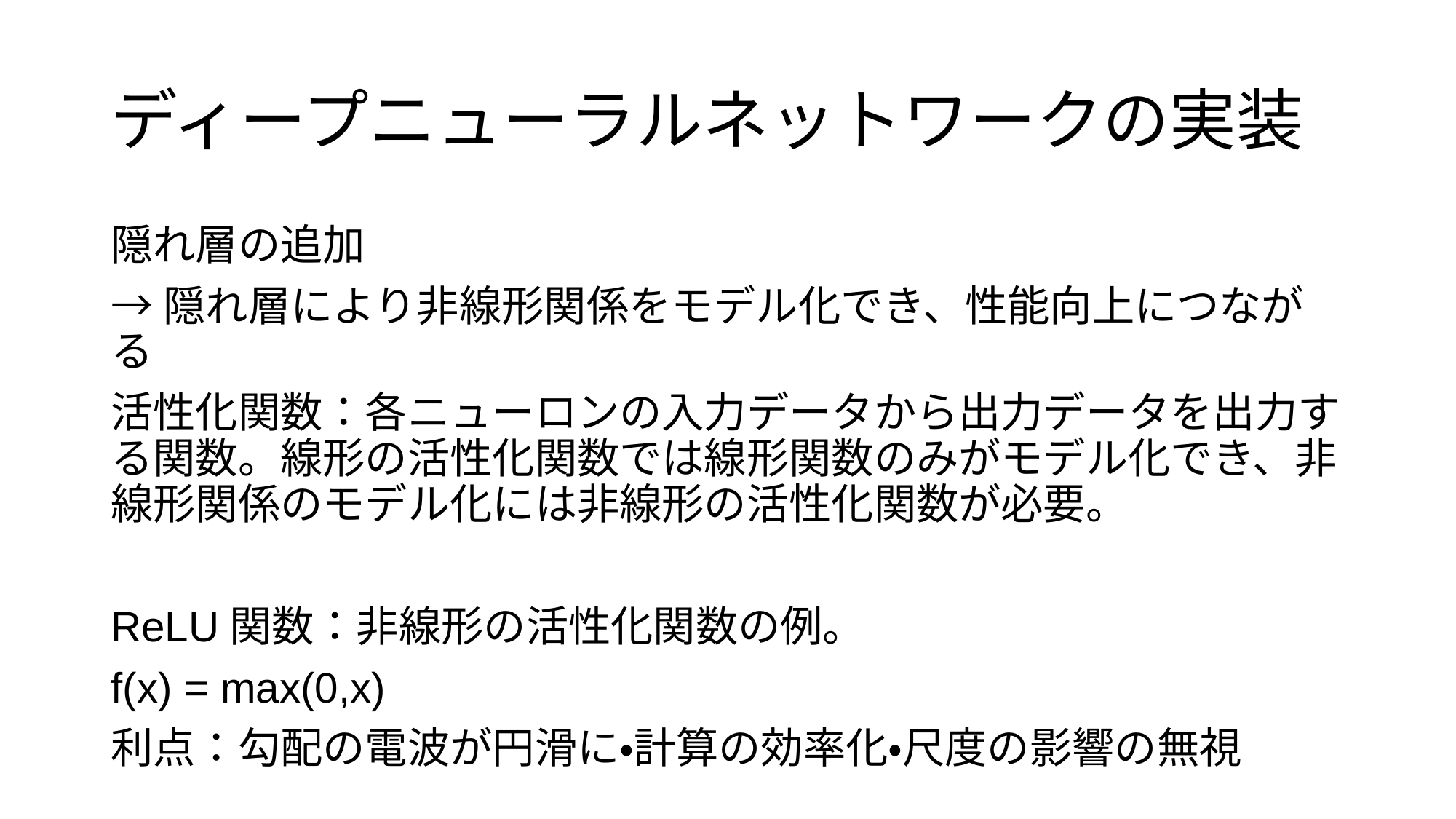

# ディープニューラルネットワークの実装
隠れ層の追加
→隠れ層により非線形関係をモデル化でき、性能向上につながる
活性化関数：各ニューロンの入力データから出力データを出力する関数。線形の活性化関数では線形関数のみがモデル化でき、非線形関係のモデル化には非線形の活性化関数が必要。

ReLU関数：非線形の活性化関数の例。
f(x) = max(0,x)
利点：勾配の電波が円滑に・計算の効率化・尺度の影響の無視